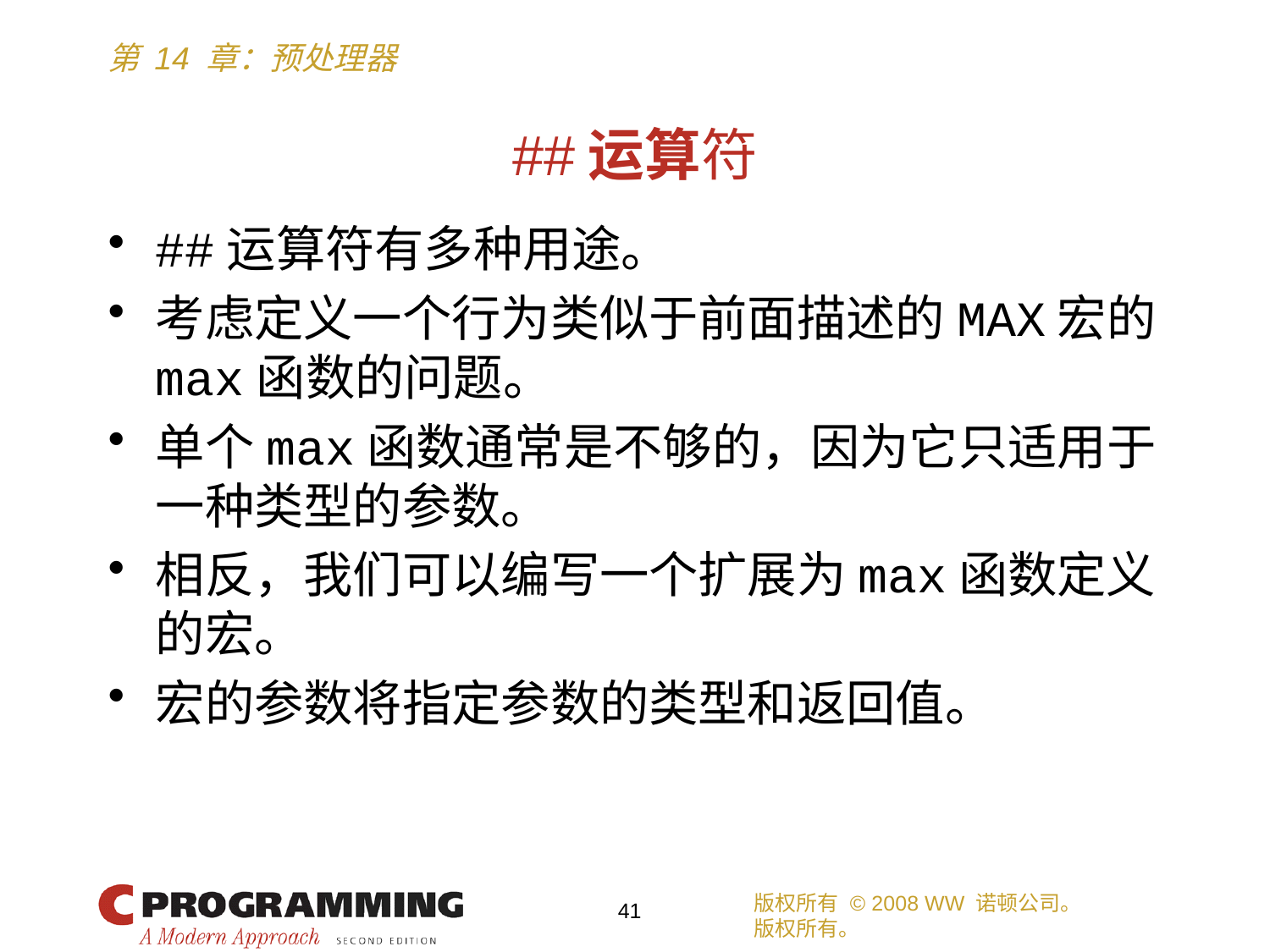

# ##运算符
##运算符有多种用途。
考虑定义一个行为类似于前面描述的MAX宏的max函数的问题。
单个max函数通常是不够的，因为它只适用于一种类型的参数。
相反，我们可以编写一个扩展为max函数定义的宏。
宏的参数将指定参数的类型和返回值。

版权所有 © 2008 WW 诺顿公司。
版权所有。
41